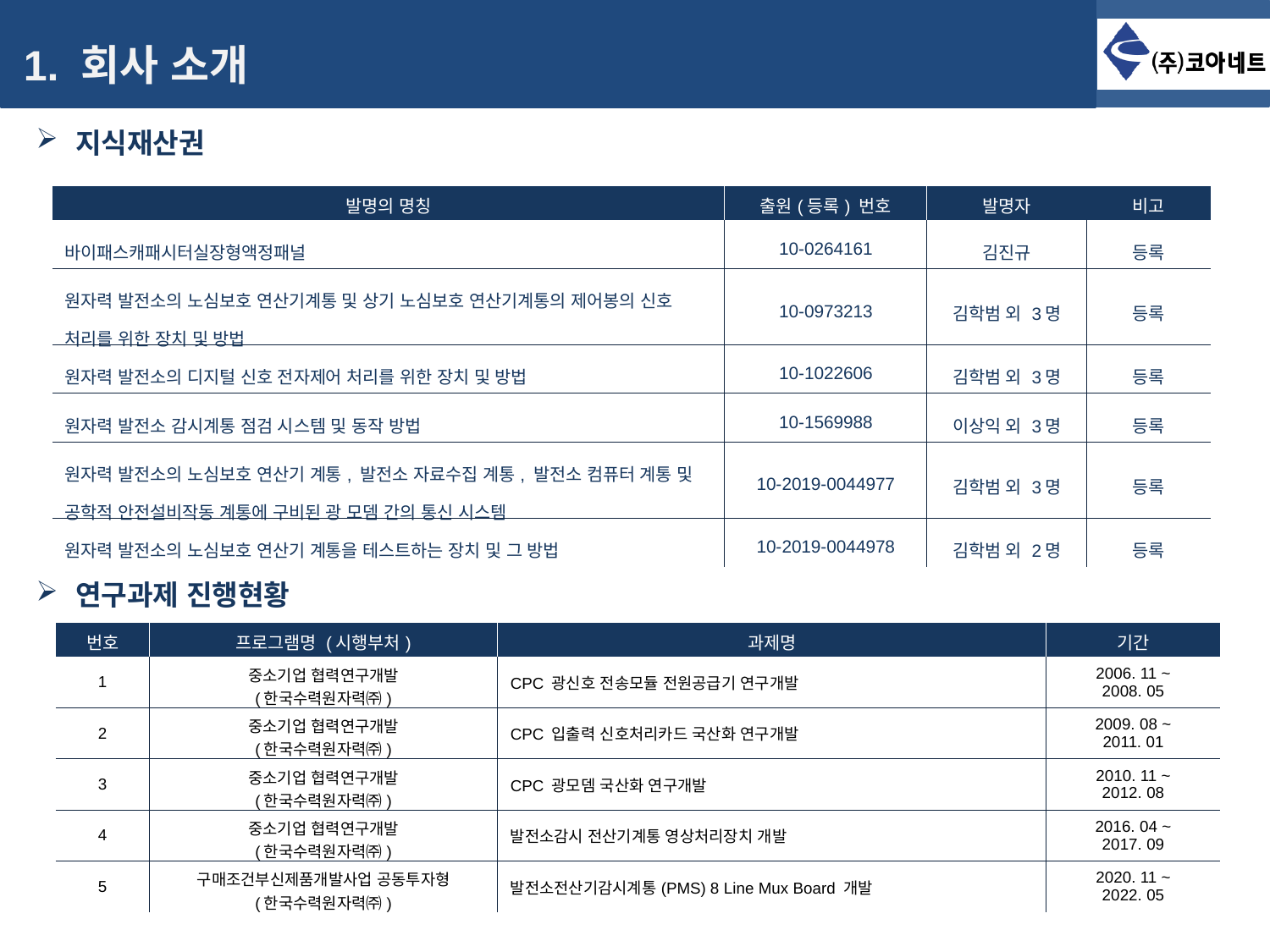

1. 회사 소개
지식재산권
| 발명의 명칭 | 출원(등록) 번호 | 발명자 | 비고 |
| --- | --- | --- | --- |
| 바이패스캐패시터실장형액정패널 | 10-0264161 | 김진규 | 등록 |
| 원자력 발전소의 노심보호 연산기계통 및 상기 노심보호 연산기계통의 제어봉의 신호 처리를 위한 장치 및 방법 | 10-0973213 | 김학범 외 3명 | 등록 |
| 원자력 발전소의 디지털 신호 전자제어 처리를 위한 장치 및 방법 | 10-1022606 | 김학범 외 3명 | 등록 |
| 원자력 발전소 감시계통 점검 시스템 및 동작 방법 | 10-1569988 | 이상익 외 3명 | 등록 |
| 원자력 발전소의 노심보호 연산기 계통, 발전소 자료수집 계통, 발전소 컴퓨터 계통 및 공학적 안전설비작동 계통에 구비된 광 모뎀 간의 통신 시스템 | 10-2019-0044977 | 김학범 외 3명 | 등록 |
| 원자력 발전소의 노심보호 연산기 계통을 테스트하는 장치 및 그 방법 | 10-2019-0044978 | 김학범 외 2명 | 등록 |
연구과제 진행현황
| 번호 | 프로그램명 (시행부처) | 과제명 | 기간 |
| --- | --- | --- | --- |
| 1 | 중소기업 협력연구개발 (한국수력원자력㈜) | CPC 광신호 전송모듈 전원공급기 연구개발 | 2006. 11 ~ 2008. 05 |
| 2 | 중소기업 협력연구개발 (한국수력원자력㈜) | CPC 입출력 신호처리카드 국산화 연구개발 | 2009. 08 ~ 2011. 01 |
| 3 | 중소기업 협력연구개발 (한국수력원자력㈜) | CPC 광모뎀 국산화 연구개발 | 2010. 11 ~ 2012. 08 |
| 4 | 중소기업 협력연구개발 (한국수력원자력㈜) | 발전소감시 전산기계통 영상처리장치 개발 | 2016. 04 ~ 2017. 09 |
| 5 | 구매조건부신제품개발사업 공동투자형 (한국수력원자력㈜) | 발전소전산기감시계통(PMS) 8 Line Mux Board 개발 | 2020. 11 ~ 2022. 05 |